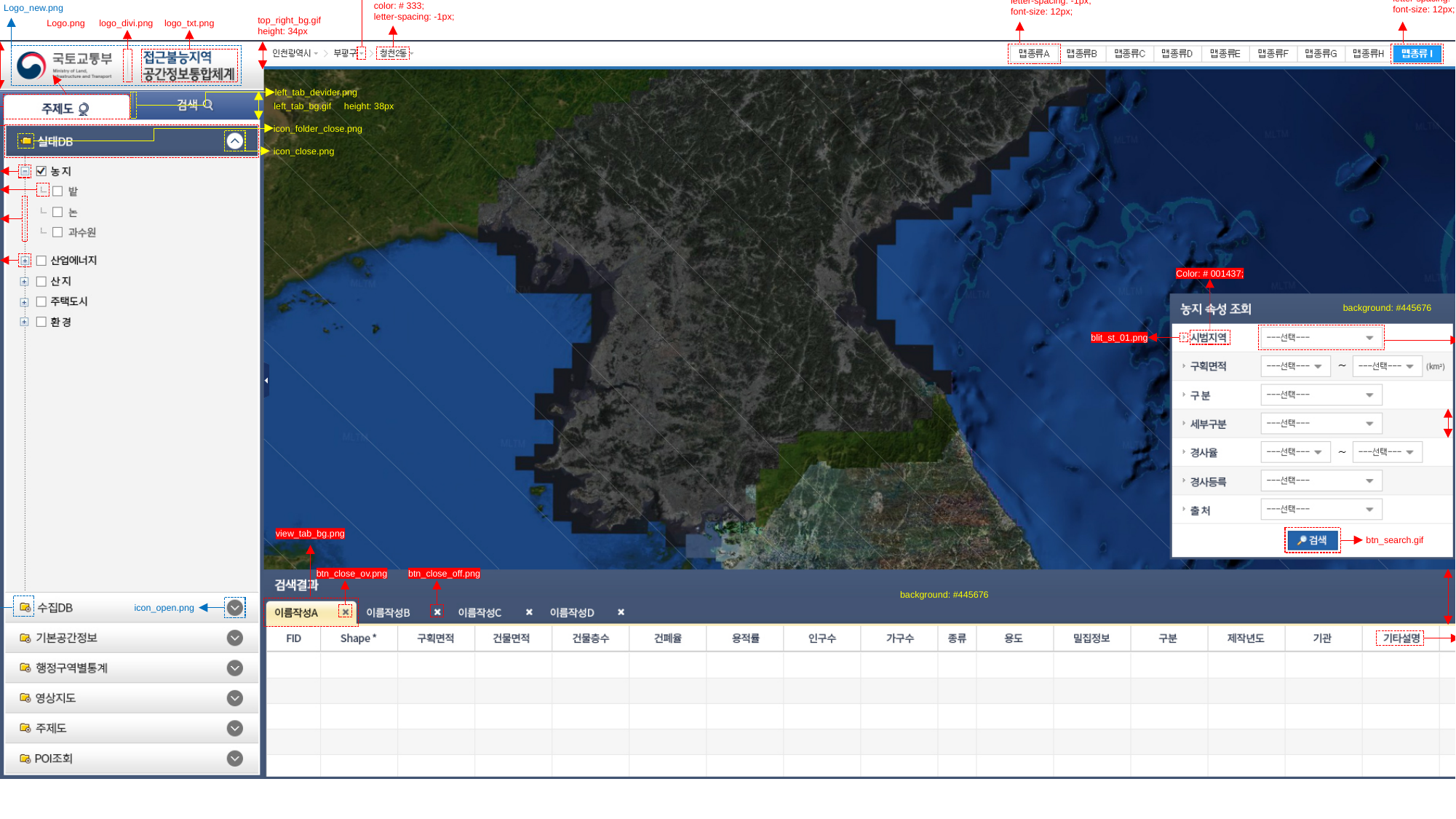

color: # 333;
letter-spacing: -1px;
width: 60px;
height: 20px;
border: 1px solid #126dae;
color: #fff;
background: #126dae;
font-weight: bold;
letter-spacing: -1px;
font-size: 12px;
width: 60px;
height: 20px;
border: 1px solid #d0d0d0;
color: #333;
background: #fff;
letter-spacing: -1px;
font-size: 12px;
#afafaf;
Logo_new.png
top_right_bg.gif
height: 34px
Logo.png
logo_divi.png
logo_txt.png

top_left_bg.gif
height: 65px
left_tab_devider.png

width: 163px; height: 32px;
lnb_tab01_on.png/lnb_tab01_off.png
left_tab_bg.gif     height: 38px
background: #455879
icon_folder_close.png

icon_close.png

icon_minus.gif

icon_tree.png

vertical_line.png
background: url(경로) repeat-y;

icon_plus.gif
Color: # 001437;
width: 160px;
height: 26px;
border: 1px solid # d0d0d0;
color: # 525252;
letter-spacing: -1px;
font-size: 11px;
background: #445676

blit_st_01.png

background: # f6f6f6;
border-bottom: 1px solid # e9e9e9;

view_tab_bg.png
btn_search.gif
btn_close_ov.png
btn_close_off.png
background: #445676
border-bottom: 3px solid #fdeebe;
background: # 445777;

icon_folder_open.png
icon_open.png

color: # 343f56;